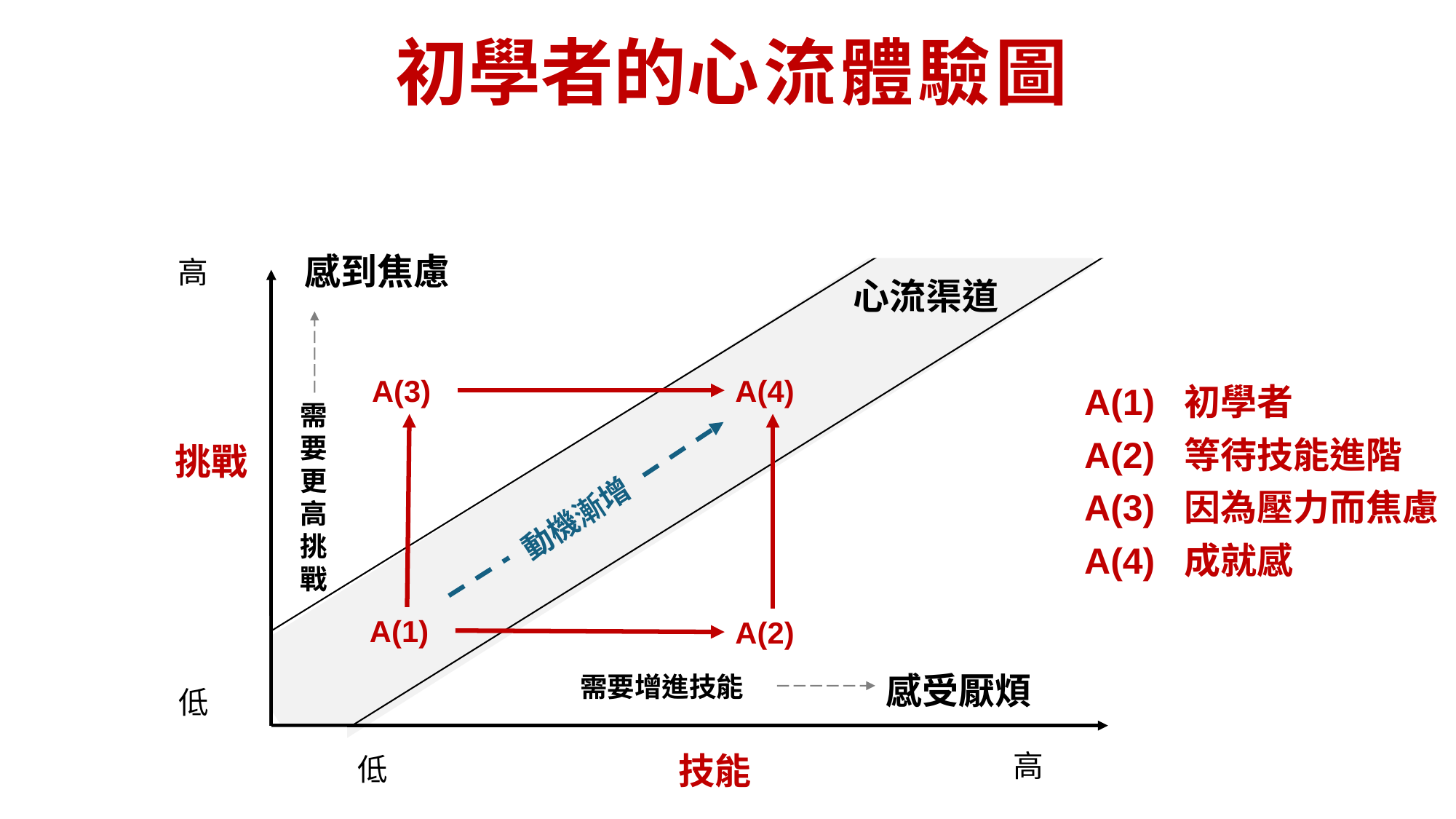

初學者的心流體驗圖

感到焦慮
高
心流渠道
A(3)
A(4)
A(1)  初學者
A(2)  等待技能進階
A(3)  因為壓力而焦慮
A(4)  成就感
需要更高挑戰

挑戰
動機漸增
A(1)
A(2)

感受厭煩
需要增進技能
低

高
技能
低